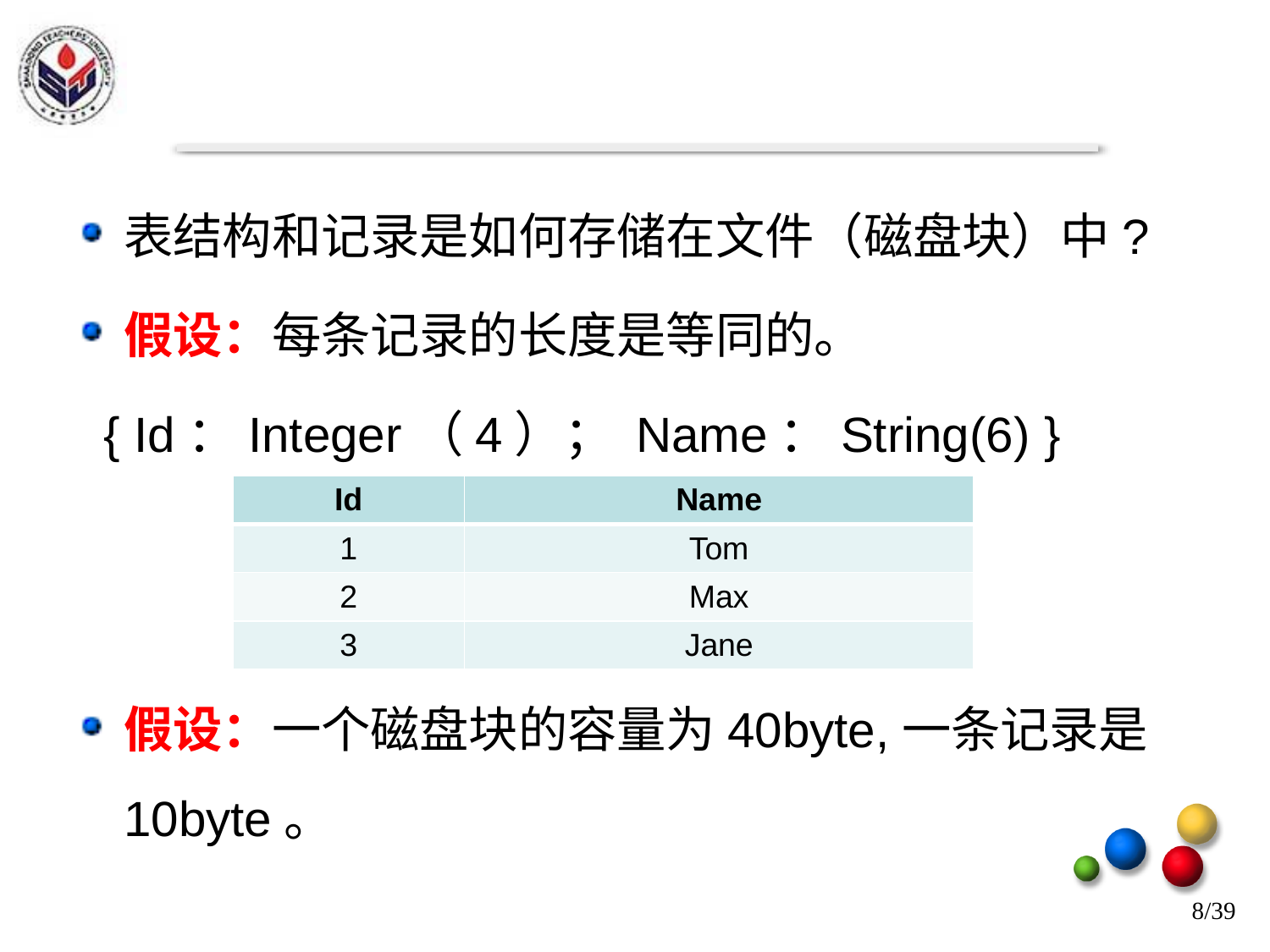

#
表结构和记录是如何存储在文件（磁盘块）中?
假设：每条记录的长度是等同的。
  { Id：Integer（4）； Name：String(6) }

假设：一个磁盘块的容量为40byte,一条记录是10byte。
| Id | Name |
| --- | --- |
| 1 | Tom |
| 2 | Max |
| 3 | Jane |
8/39